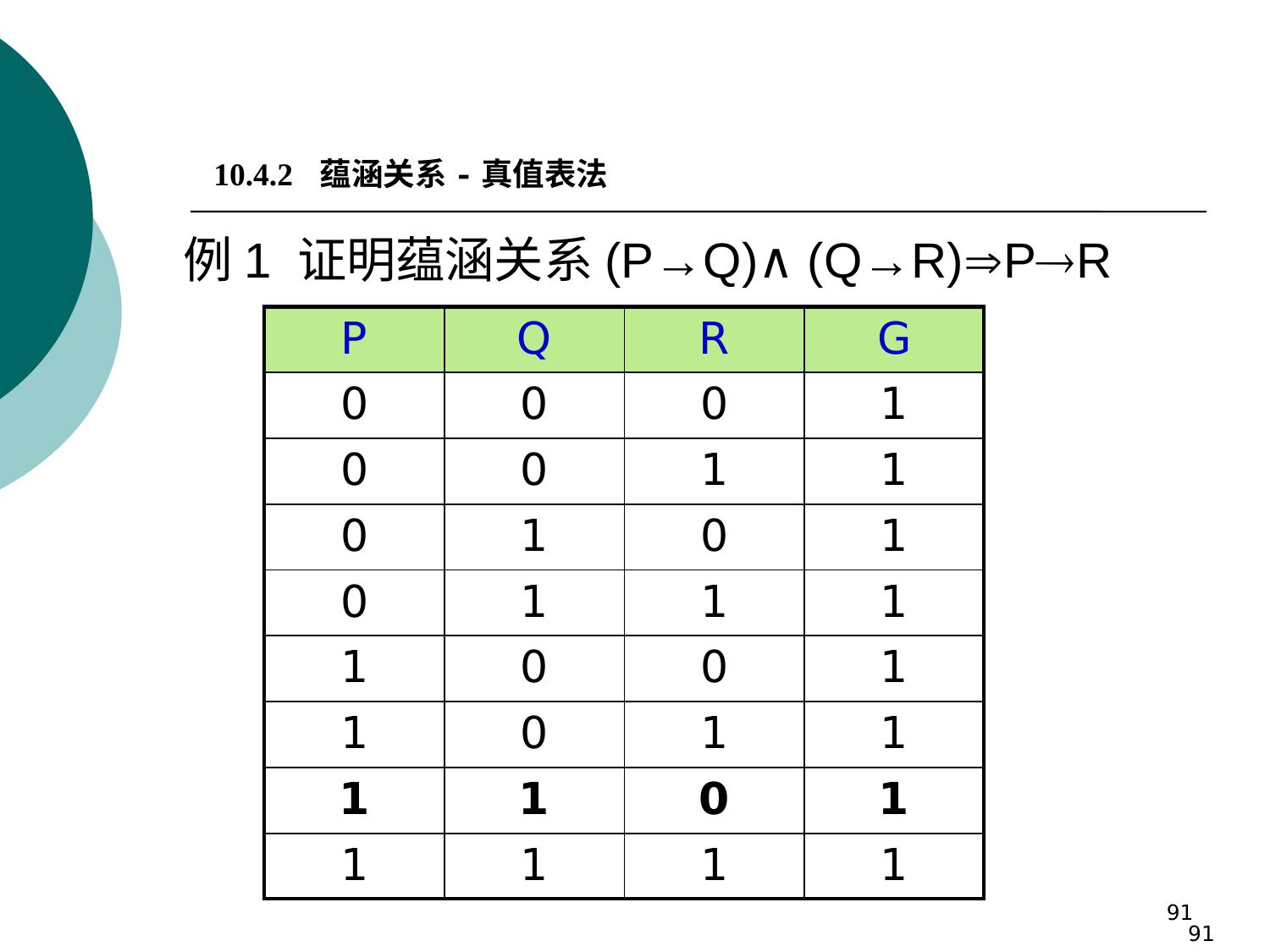

10.4.2 蕴涵关系-真值表法
例1 证明蕴涵关系(P→Q)∧(Q→R)⇒P→R

| P | Q | R | G |
| --- | --- | --- | --- |
| 0 | 0 | 0 | 1 |
| 0 | 0 | 1 | 1 |
| 0 | 1 | 0 | 1 |
| 0 | 1 | 1 | 1 |
| 1 | 0 | 0 | 1 |
| 1 | 0 | 1 | 1 |
| 1 | 1 | 0 | 1 |
| 1 | 1 | 1 | 1 |
91
91